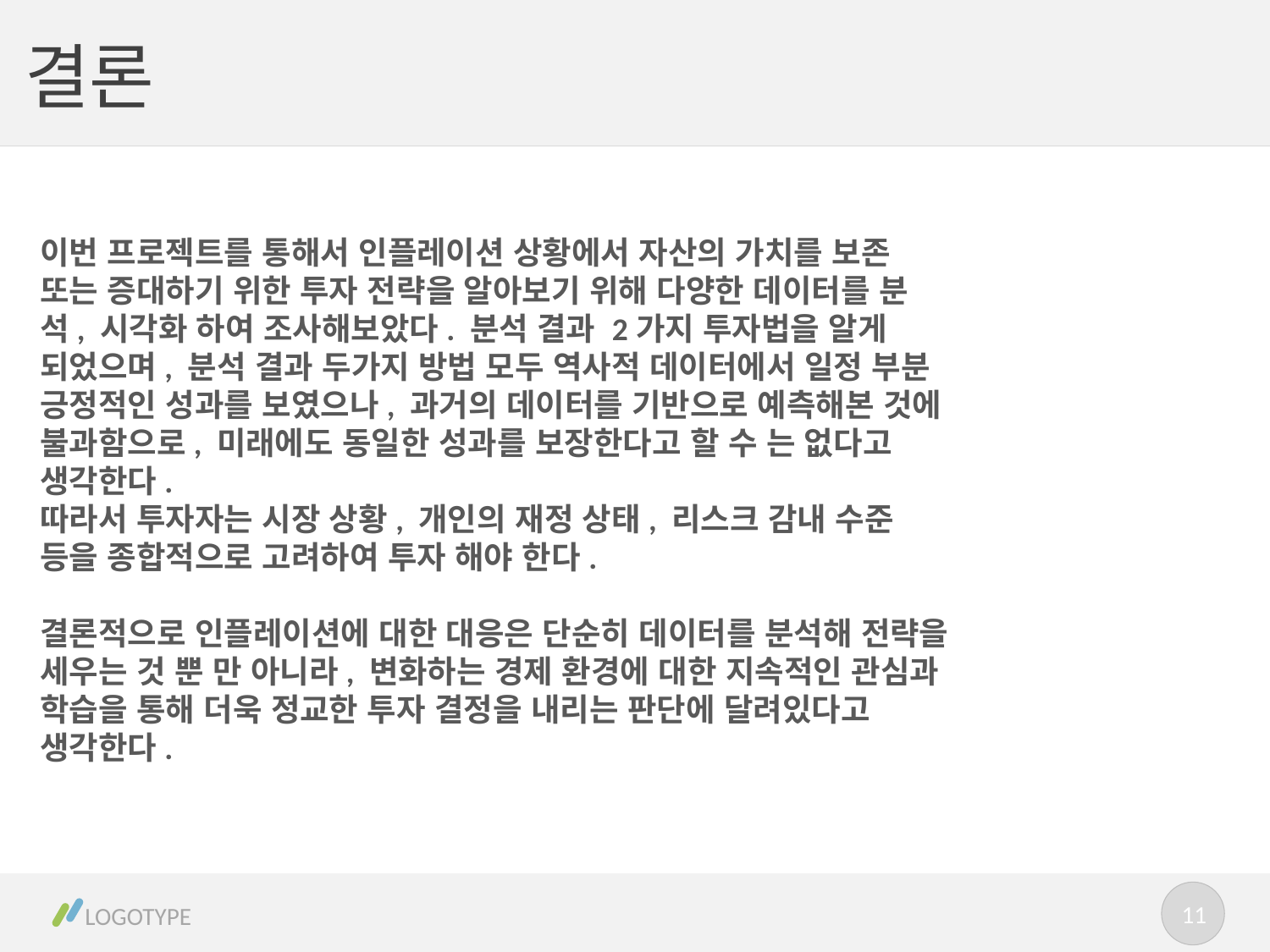

# 결론
이번 프로젝트를 통해서 인플레이션 상황에서 자산의 가치를 보존 또는 증대하기 위한 투자 전략을 알아보기 위해 다양한 데이터를 분석, 시각화 하여 조사해보았다. 분석 결과 2가지 투자법을 알게 되었으며, 분석 결과 두가지 방법 모두 역사적 데이터에서 일정 부분 긍정적인 성과를 보였으나, 과거의 데이터를 기반으로 예측해본 것에 불과함으로, 미래에도 동일한 성과를 보장한다고 할 수 는 없다고 생각한다.
따라서 투자자는 시장 상황, 개인의 재정 상태, 리스크 감내 수준 등을 종합적으로 고려하여 투자 해야 한다.

결론적으로 인플레이션에 대한 대응은 단순히 데이터를 분석해 전략을 세우는 것 뿐 만 아니라, 변화하는 경제 환경에 대한 지속적인 관심과 학습을 통해 더욱 정교한 투자 결정을 내리는 판단에 달려있다고 생각한다.